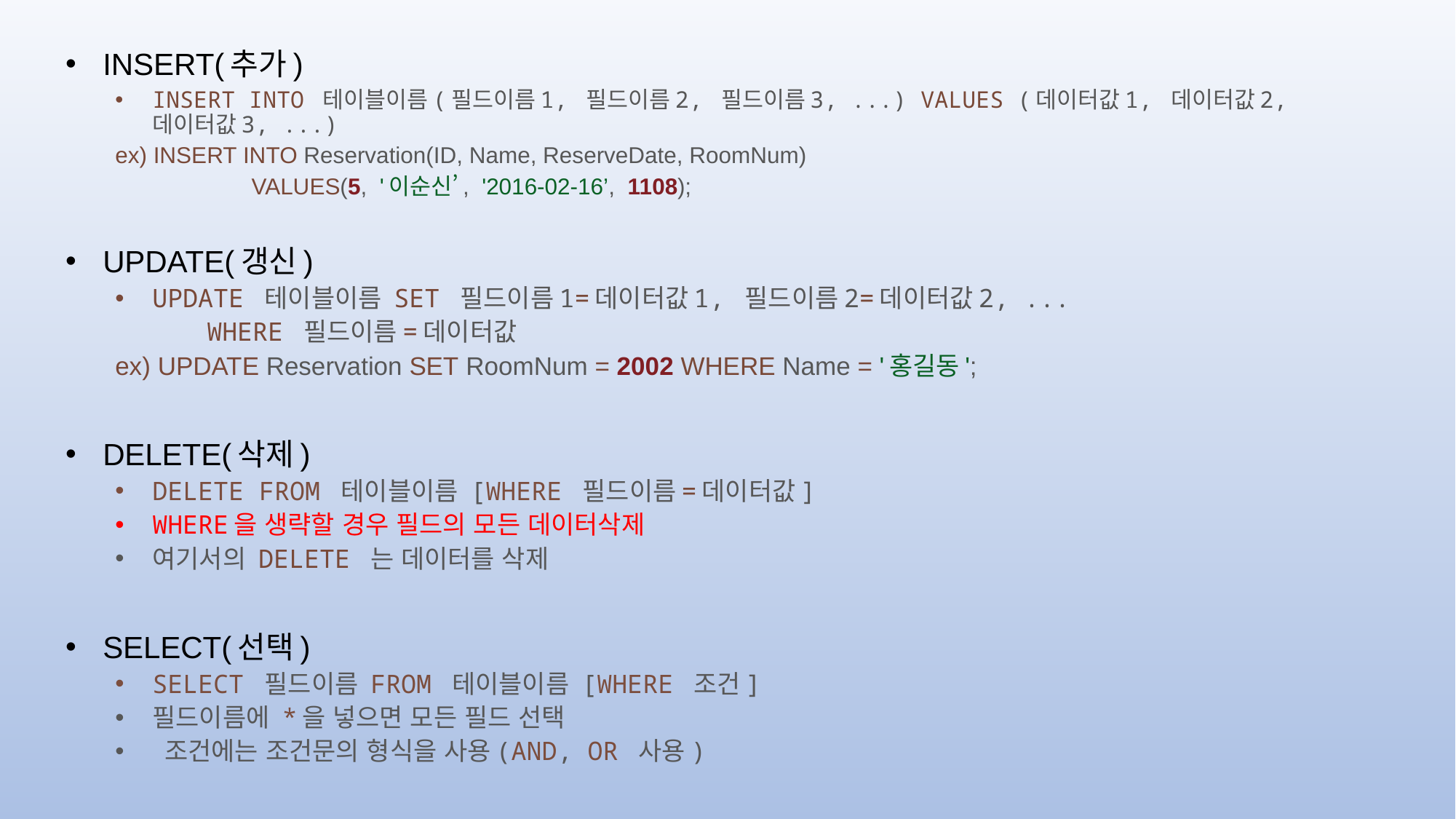

INSERT(추가)
INSERT INTO 테이블이름(필드이름1, 필드이름2, 필드이름3, ...) VALUES (데이터값1, 데이터값2, 데이터값3, ...)
	ex) INSERT INTO Reservation(ID, Name, ReserveDate, RoomNum)
 	       VALUES(5,  '이순신’,  '2016-02-16’,  1108);

UPDATE(갱신)
UPDATE 테이블이름 SET 필드이름1=데이터값1, 필드이름2=데이터값2, ...
      WHERE 필드이름=데이터값
	ex) UPDATE Reservation SET RoomNum = 2002 WHERE Name = '홍길동';

DELETE(삭제)
DELETE FROM 테이블이름 [WHERE 필드이름=데이터값]
WHERE을 생략할 경우 필드의 모든 데이터삭제
여기서의 DELETE 는 데이터를 삭제

SELECT(선택)
SELECT 필드이름 FROM 테이블이름 [WHERE 조건]
필드이름에 *을 넣으면 모든 필드 선택
 조건에는 조건문의 형식을 사용(AND, OR 사용)